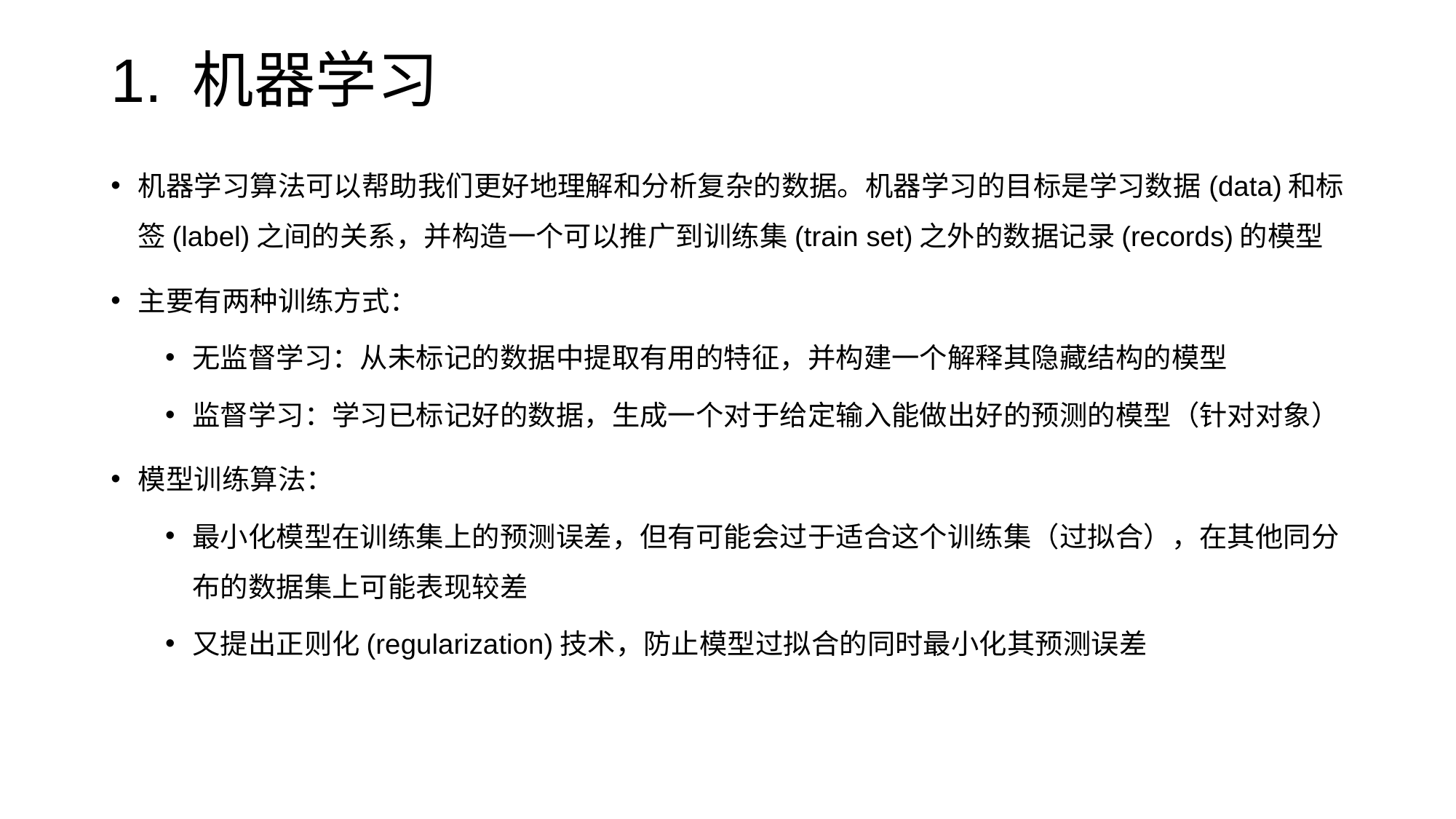

# 1. 机器学习
机器学习算法可以帮助我们更好地理解和分析复杂的数据。机器学习的目标是学习数据(data)和标签(label)之间的关系，并构造一个可以推广到训练集(train set)之外的数据记录(records)的模型
主要有两种训练方式：
无监督学习：从未标记的数据中提取有用的特征，并构建一个解释其隐藏结构的模型
监督学习：学习已标记好的数据，生成一个对于给定输入能做出好的预测的模型（针对对象）
模型训练算法：
最小化模型在训练集上的预测误差，但有可能会过于适合这个训练集（过拟合），在其他同分布的数据集上可能表现较差
又提出正则化(regularization)技术，防止模型过拟合的同时最小化其预测误差